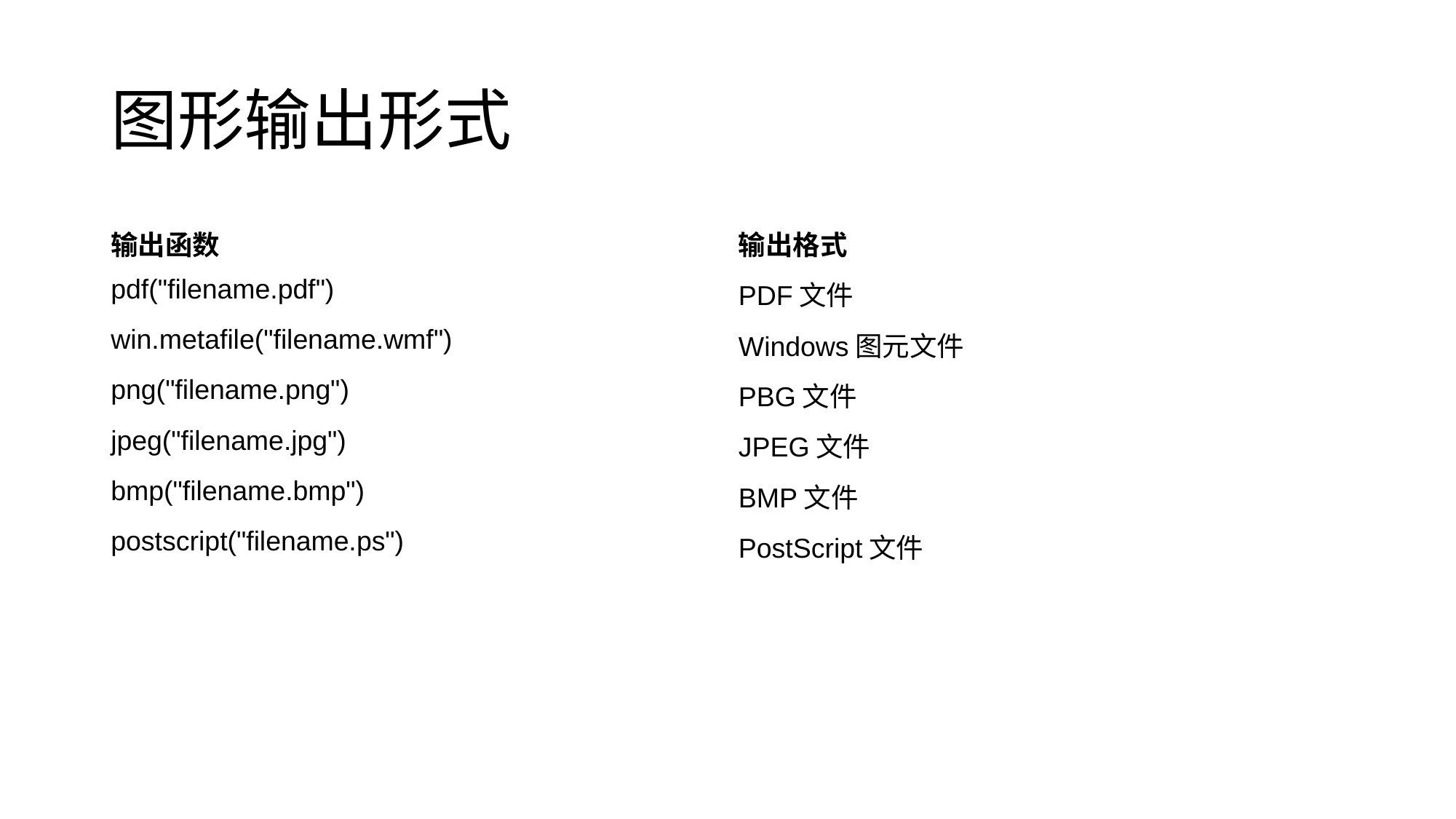

# 图形输出形式
| 输出函数 | 输出格式 |
| --- | --- |
| pdf("filename.pdf") | PDF文件 |
| win.metafile("filename.wmf") | Windows图元文件 |
| png("filename.png") | PBG文件 |
| jpeg("filename.jpg") | JPEG文件 |
| bmp("filename.bmp") | BMP文件 |
| postscript("filename.ps") | PostScript文件 |